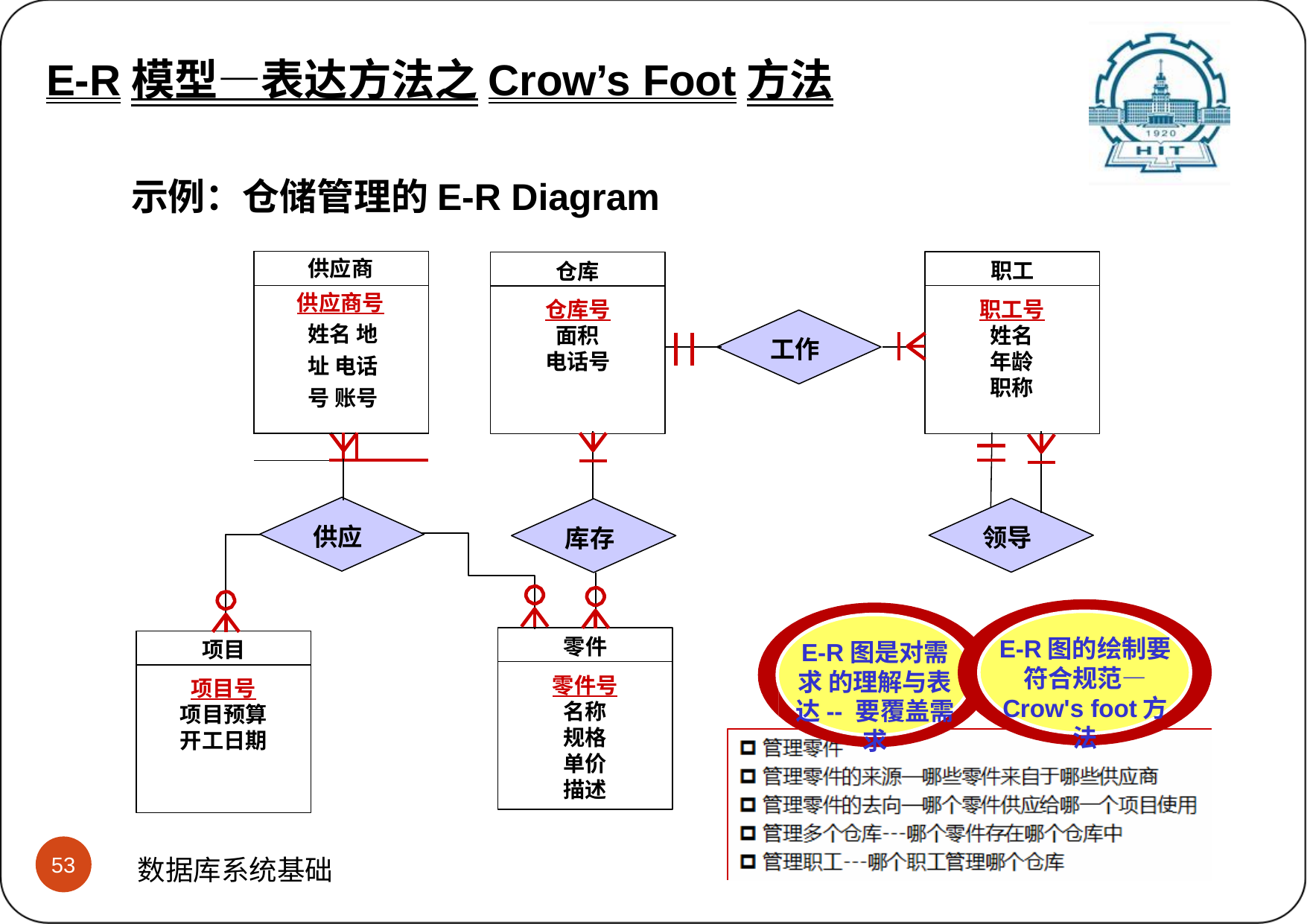

E-R模型—表达方法之Crow’s Foot方法
# E-R模型表达方法之Crow’s foot方法 (3)示例
示例：仓储管理的E-R Diagram
| 供应商 |  |  |  |
| --- | --- | --- | --- |
| 供应商号 姓名 地址 电话号 账号 |  |  |  |
|  |  |  |  |
|  |  |  |  |

职工
仓库

职工号 姓名 年龄 职称
仓库号 面积 电话号

工作

供应
领导
库存

零件
E-R图的绘制要 符合规范— Crow's foot方法
项目
E-R图是对需求 的理解与表达-- 要覆盖需求

零件号 名称 规格 单价 描述
项目号 项目预算 开工日期